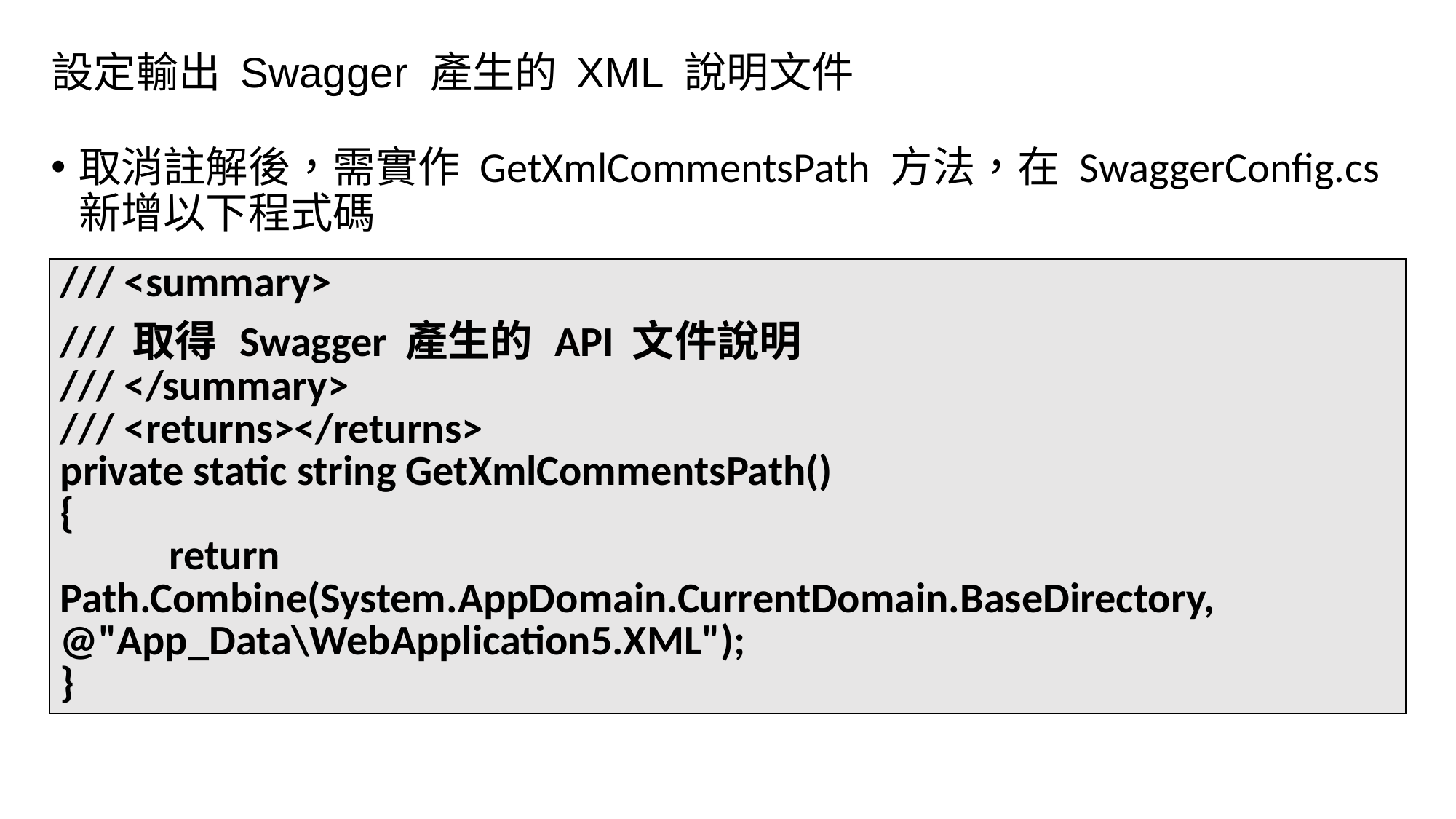

# 設定輸出 Swagger 產生的 XML 說明文件

取消註解後，需實作 GetXmlCommentsPath 方法，在 SwaggerConfig.cs 新增以下程式碼
| /// <summary> /// 取得 Swagger 產生的 API 文件說明 /// </summary> /// <returns></returns> private static string GetXmlCommentsPath() { return Path.Combine(System.AppDomain.CurrentDomain.BaseDirectory, @"App\_Data\WebApplication5.XML"); } |
| --- |